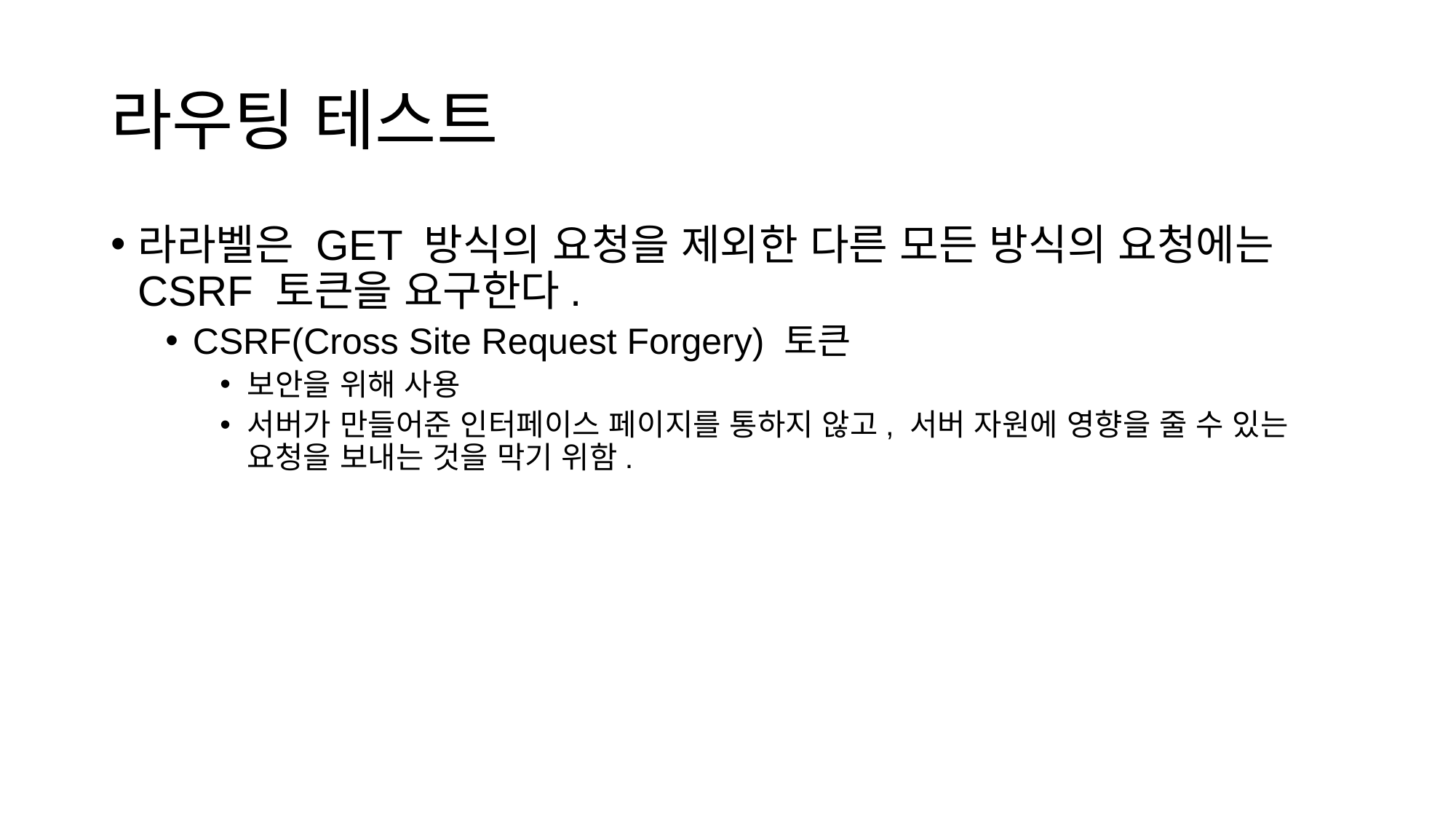

# 라우팅 테스트
라라벨은 GET 방식의 요청을 제외한 다른 모든 방식의 요청에는 CSRF 토큰을 요구한다.
CSRF(Cross Site Request Forgery) 토큰
보안을 위해 사용
서버가 만들어준 인터페이스 페이지를 통하지 않고, 서버 자원에 영향을 줄 수 있는 요청을 보내는 것을 막기 위함.